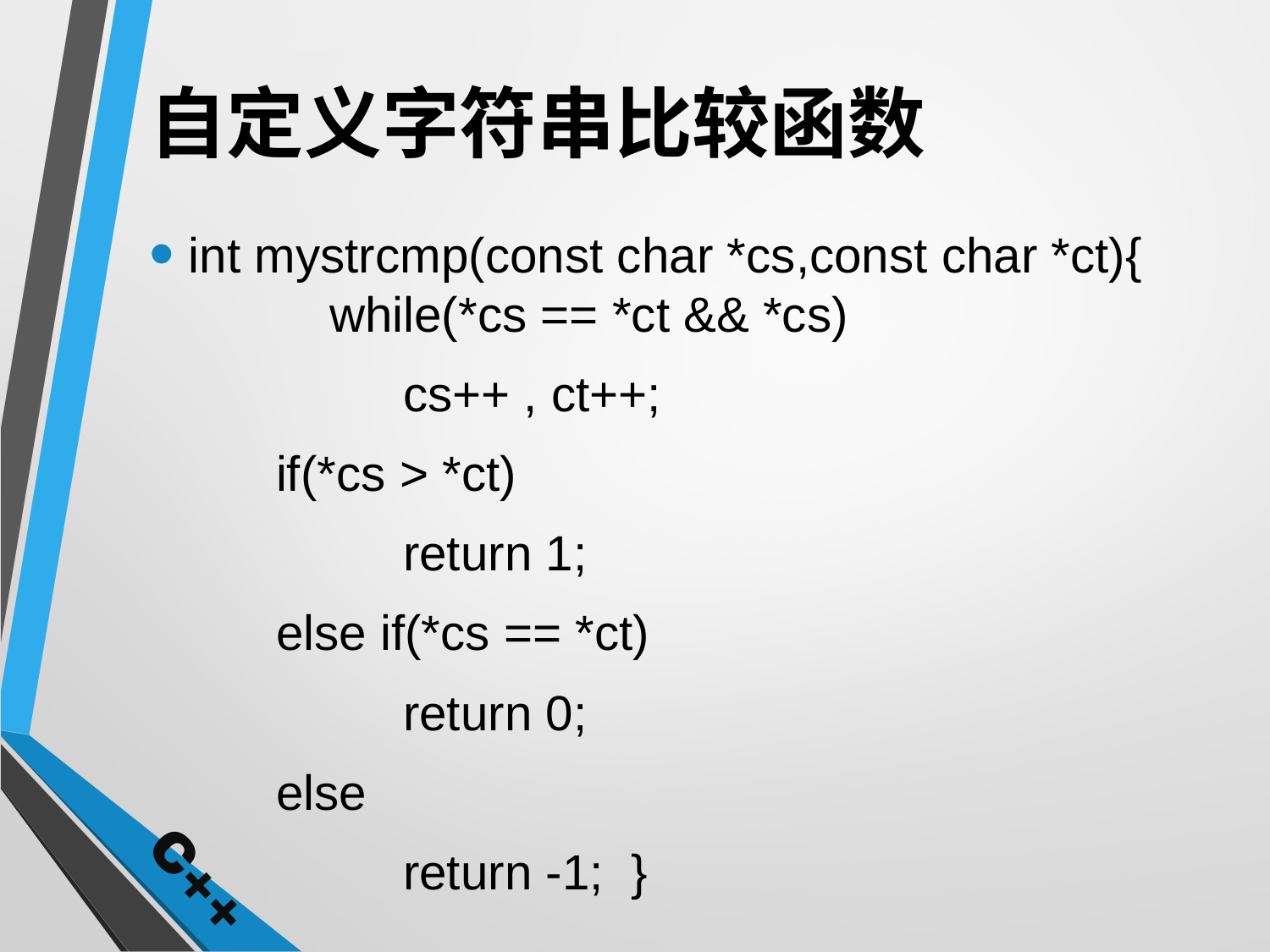

# 自定义字符串比较函数
int mystrcmp(const char *cs,const char *ct){	 while(*cs == *ct && *cs)
		cs++ , ct++;
	if(*cs > *ct)
		return 1;
	else if(*cs == *ct)
		return 0;
	else
		return -1;  }